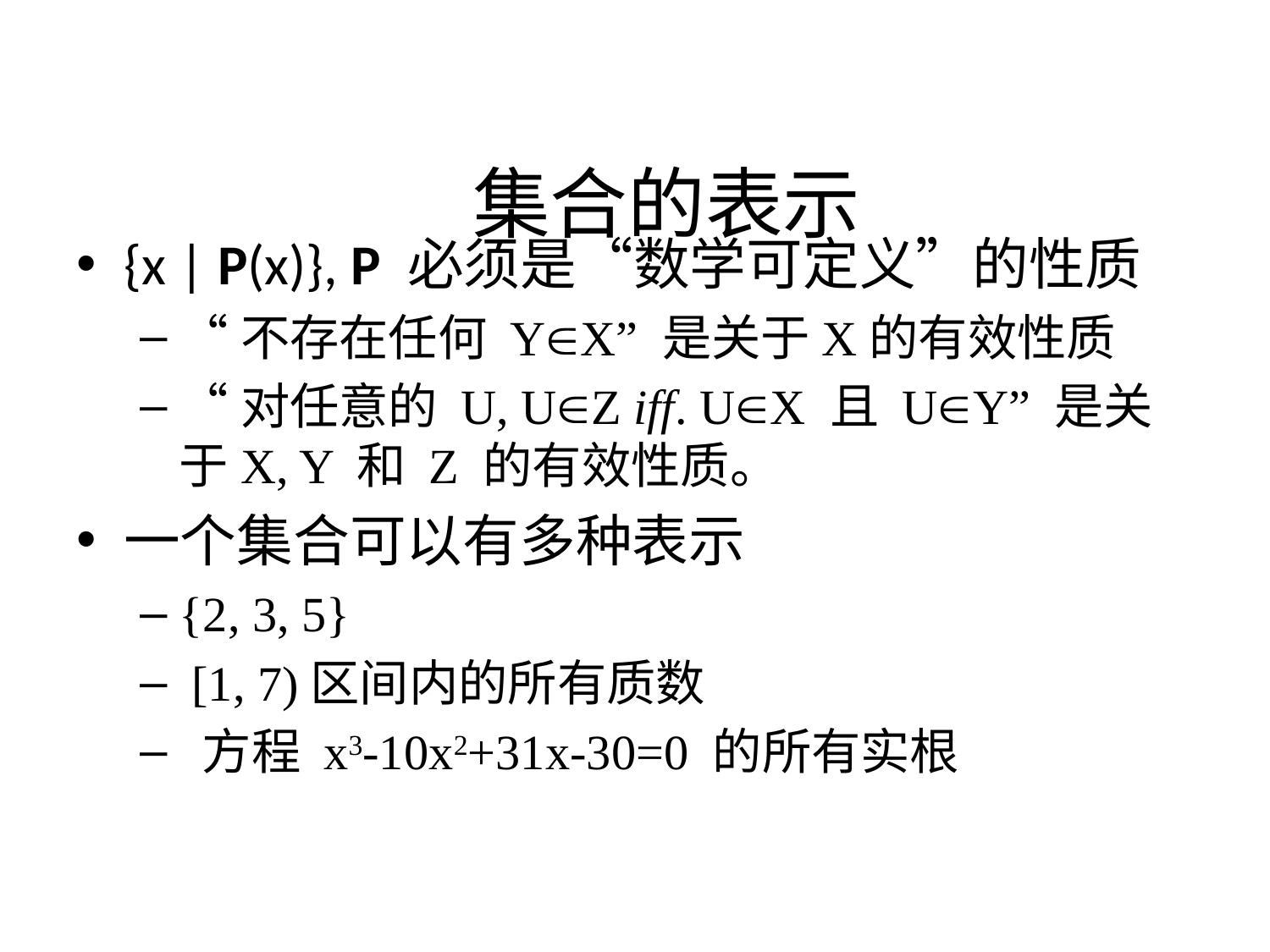

# 集合的表示
{x | P(x)}, P 必须是“数学可定义”的性质
“不存在任何 Y∈X” 是关于X的有效性质
“对任意的 U, U∈Z iff. U∈X 且 U∈Y” 是关于X, Y 和 Z 的有效性质。
一个集合可以有多种表示
{2, 3, 5}
 [1, 7)区间内的所有质数
 方程 x3-10x2+31x-30=0 的所有实根